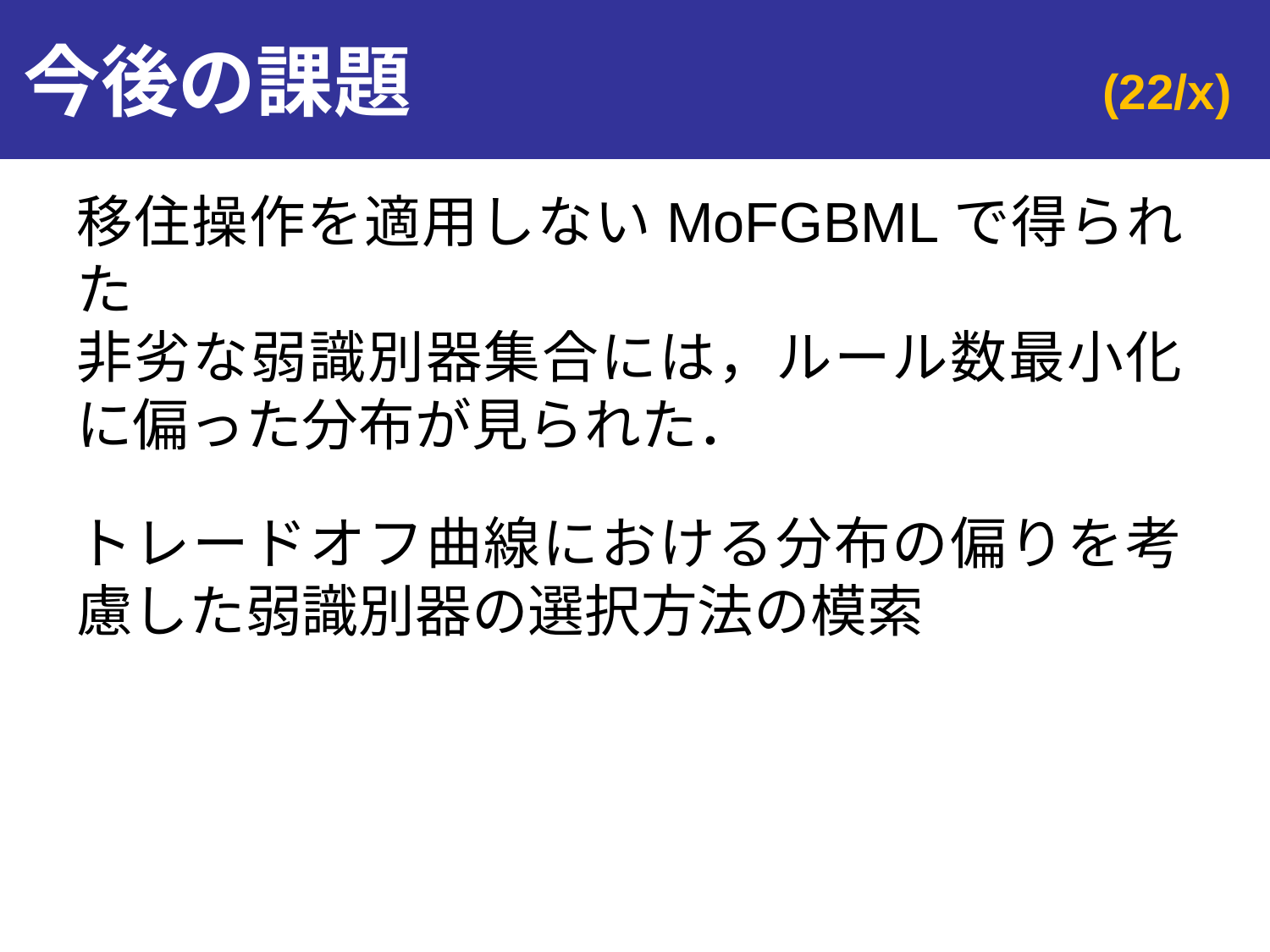

# 今後の課題
移住操作を適用しないMoFGBMLで得られた
非劣な弱識別器集合には，ルール数最小化に偏った分布が見られた．

トレードオフ曲線における分布の偏りを考慮した弱識別器の選択方法の模索